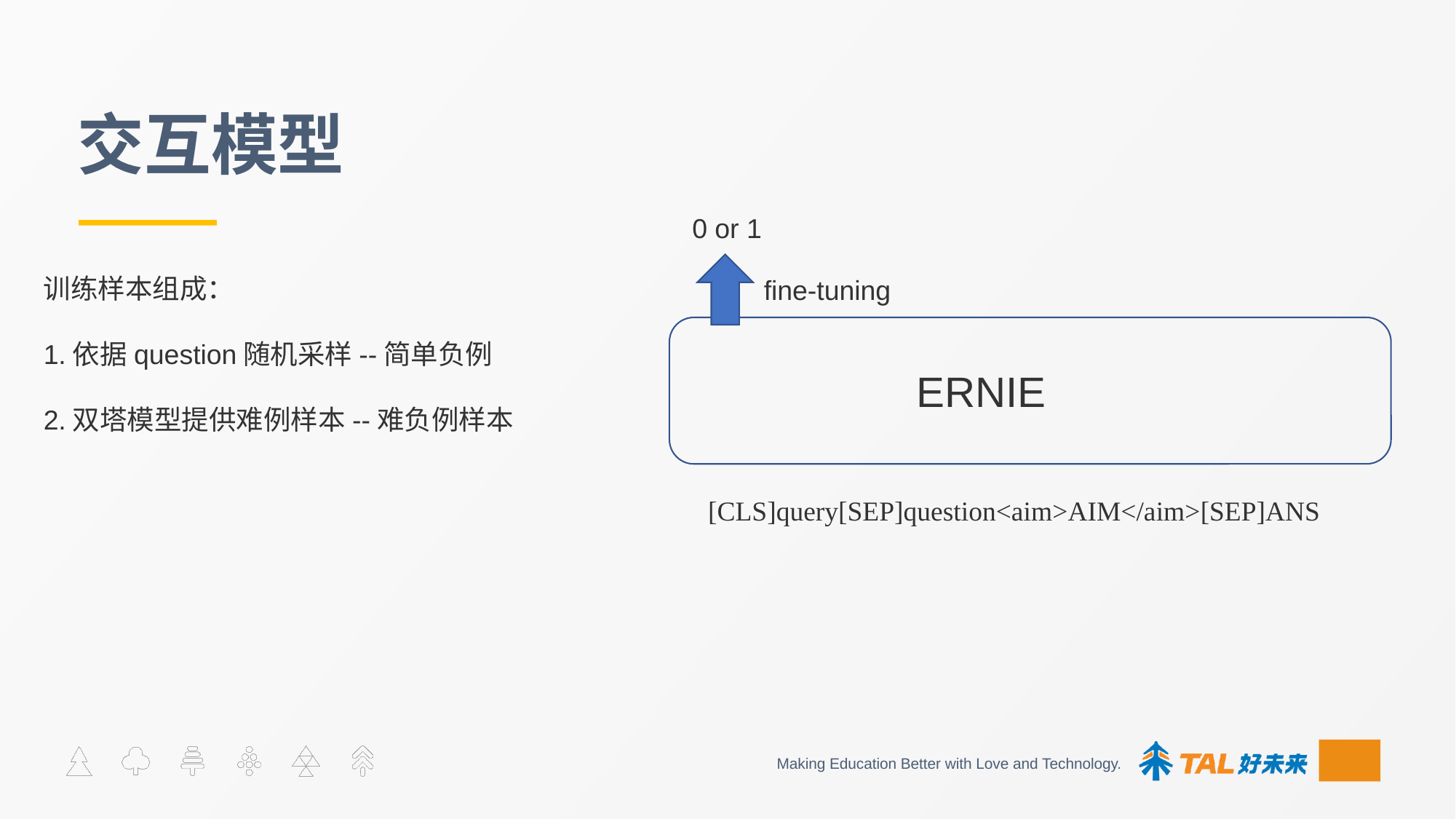

# 交互模型
0 or 1

训练样本组成：

1.依据question随机采样--简单负例

2.双塔模型提供难例样本--难负例样本

fine-tuning

ERNIE
[CLS]query[SEP]question<aim>AIM</aim>[SEP]ANS